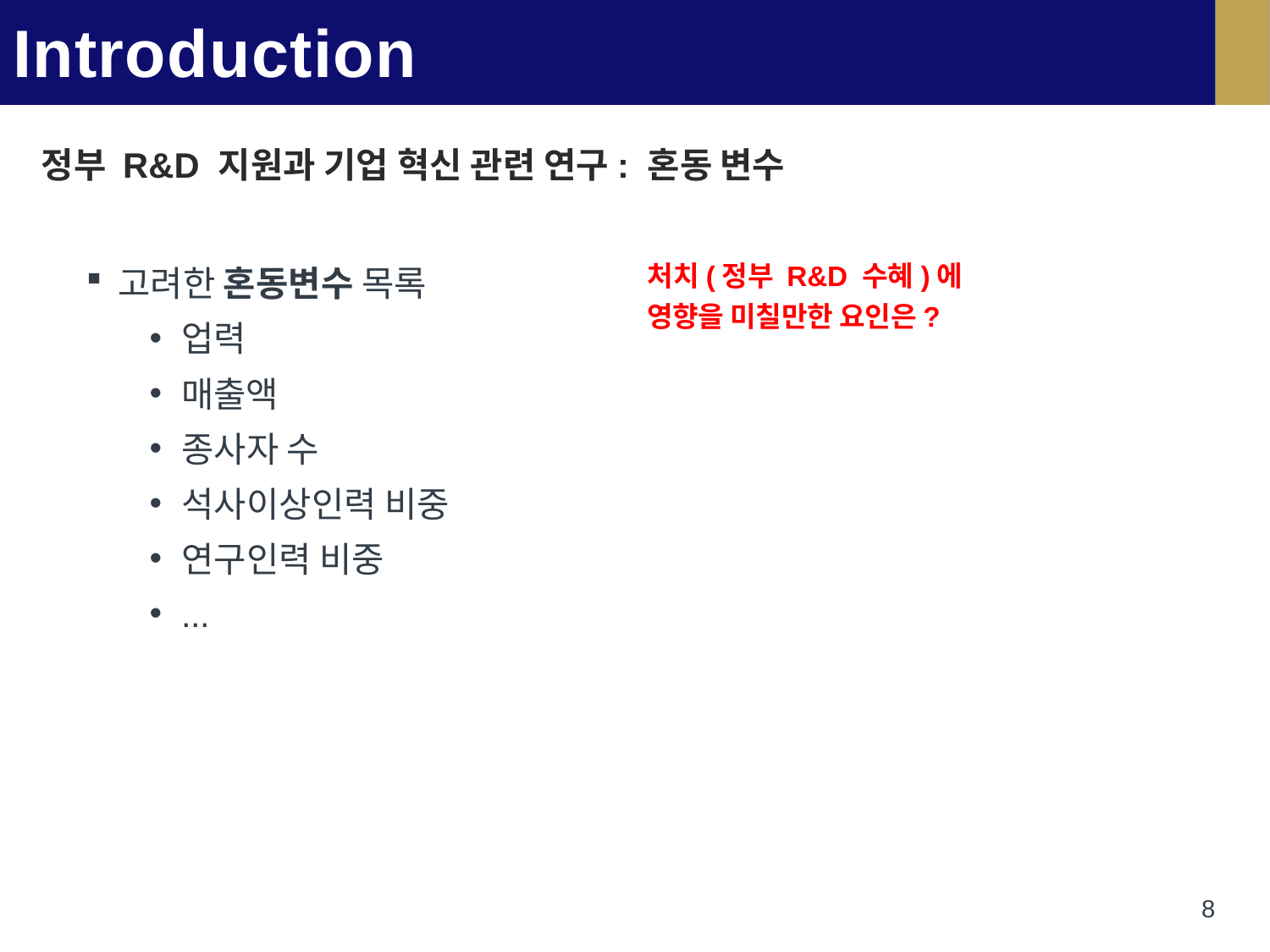

# Introduction
정부 R&D 지원과 기업 혁신 관련 연구: 혼동 변수
고려한 혼동변수 목록
업력
매출액
종사자 수
석사이상인력 비중
연구인력 비중
...
처치(정부 R&D 수혜)에 영향을 미칠만한 요인은?
8